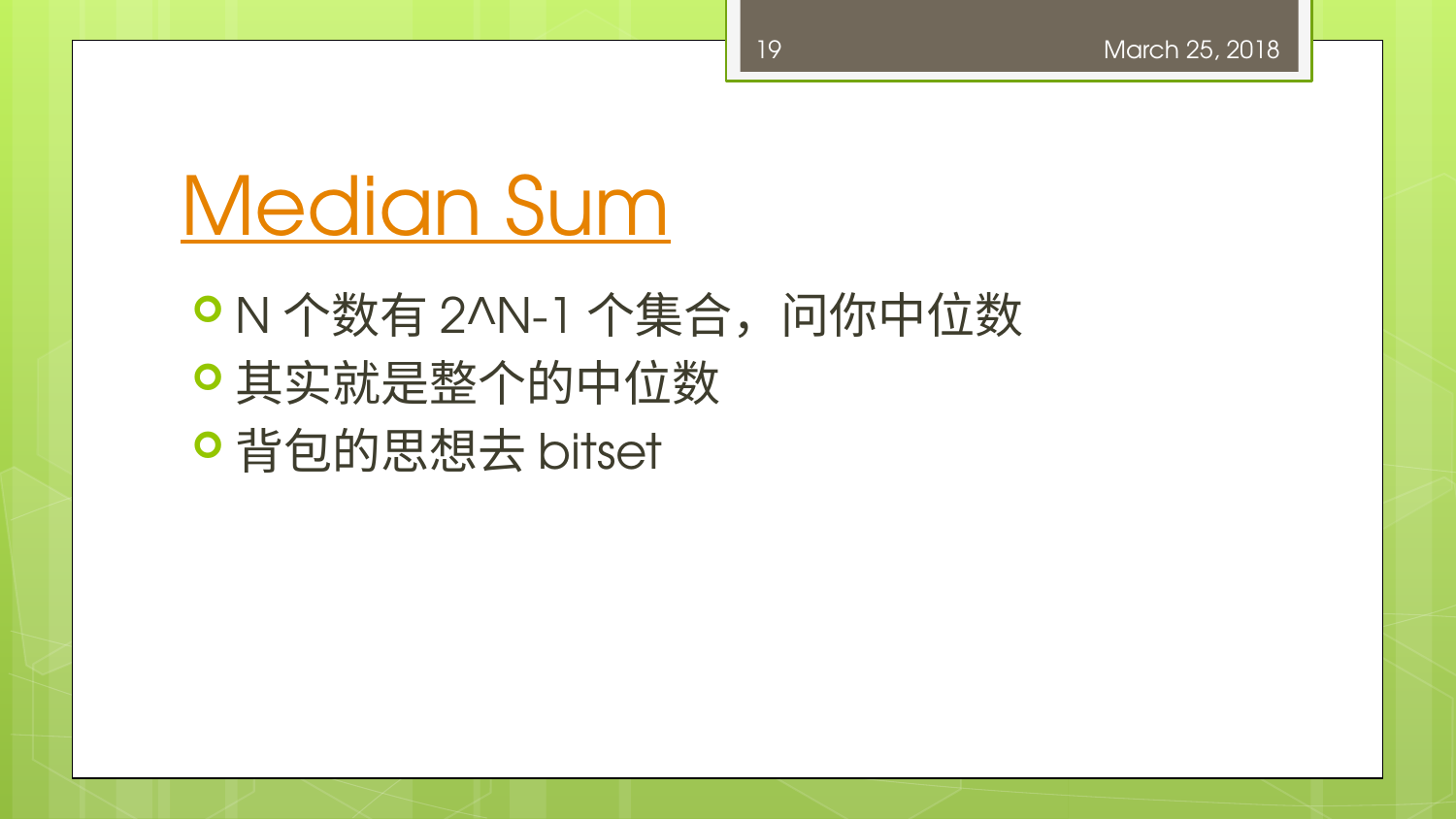

19
March 25, 2018
# Median Sum
N个数有2^N-1个集合，问你中位数
其实就是整个的中位数
背包的思想去bitset